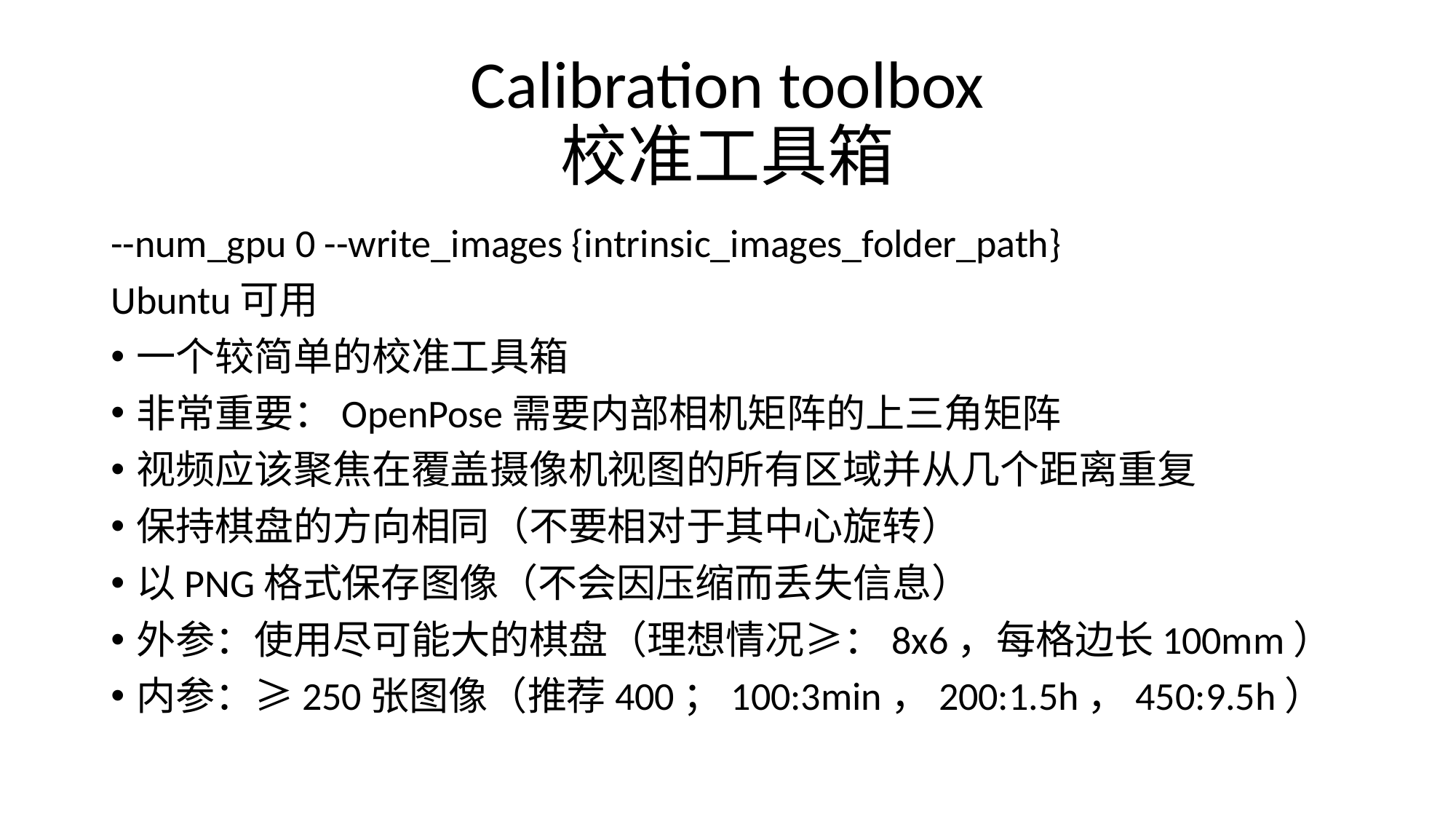

# Calibration toolbox 校准工具箱
--num_gpu 0 --write_images {intrinsic_images_folder_path}
Ubuntu可用
一个较简单的校准工具箱
非常重要：OpenPose需要内部相机矩阵的上三角矩阵
视频应该聚焦在覆盖摄像机视图的所有区域并从几个距离重复
保持棋盘的方向相同（不要相对于其中心旋转）
以PNG格式保存图像（不会因压缩而丢失信息）
外参：使用尽可能大的棋盘（理想情况≥：8x6，每格边长100mm）
内参：≥250张图像（推荐400；100:3min，200:1.5h，450:9.5h）